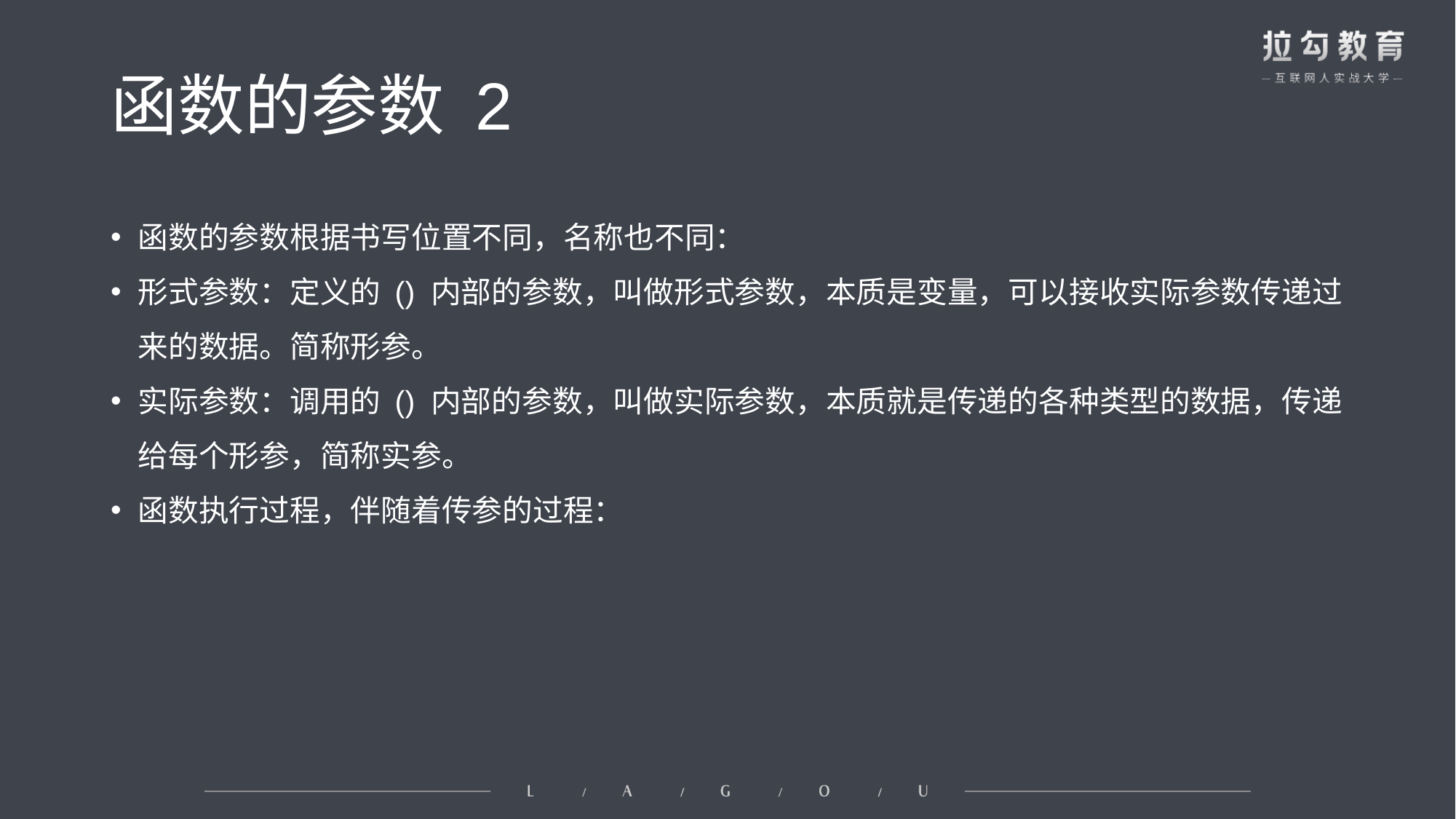

# 函数的参数 2
函数的参数根据书写位置不同，名称也不同：
形式参数：定义的 () 内部的参数，叫做形式参数，本质是变量，可以接收实际参数传递过来的数据。简称形参。
实际参数：调用的 () 内部的参数，叫做实际参数，本质就是传递的各种类型的数据，传递给每个形参，简称实参。
函数执行过程，伴随着传参的过程：